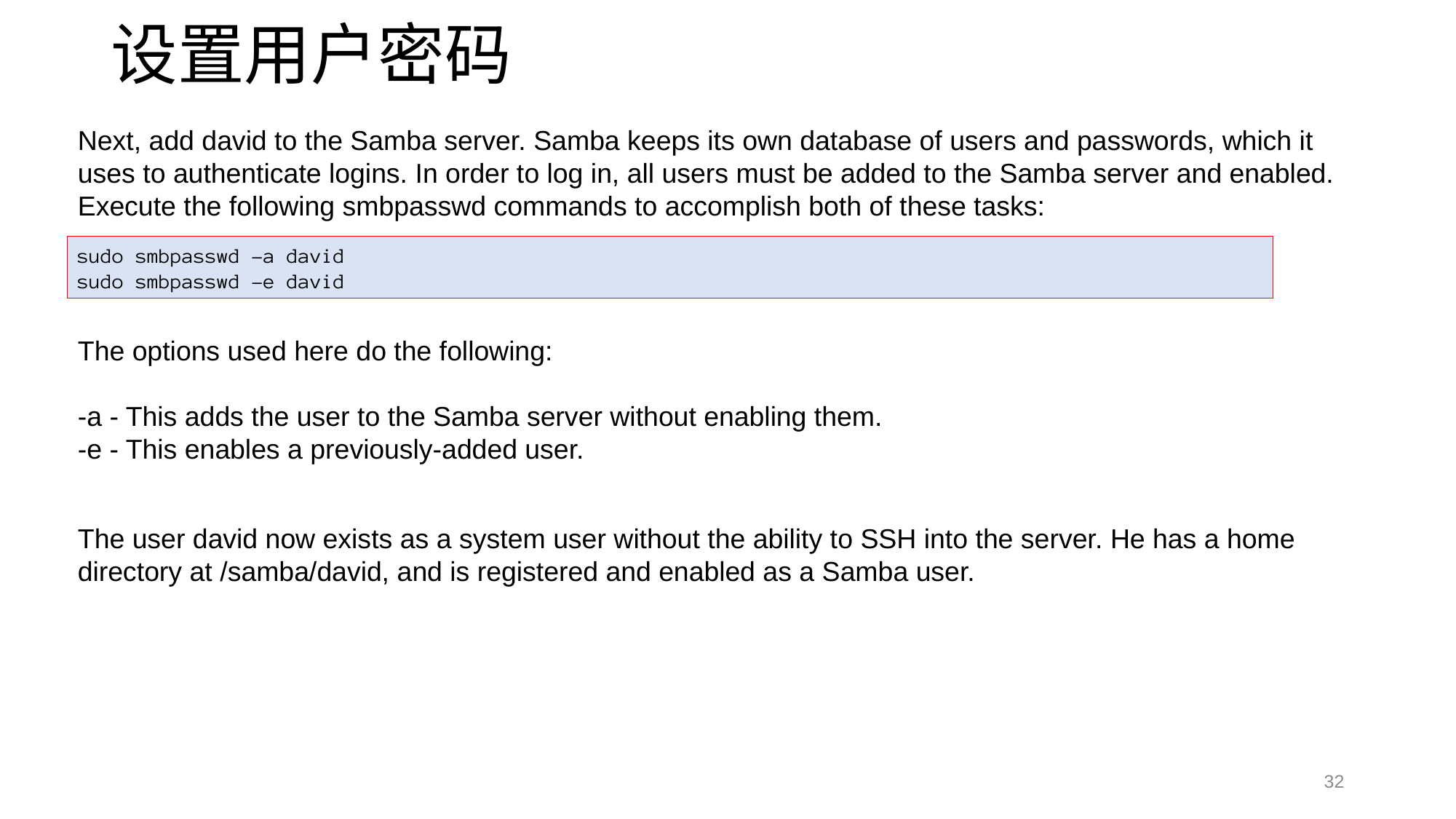

# 设置用户密码
Next, add david to the Samba server. Samba keeps its own database of users and passwords, which it uses to authenticate logins. In order to log in, all users must be added to the Samba server and enabled. Execute the following smbpasswd commands to accomplish both of these tasks:
sudo smbpasswd -a david
sudo smbpasswd -e david
The options used here do the following:

-a - This adds the user to the Samba server without enabling them.
-e - This enables a previously-added user.
The user david now exists as a system user without the ability to SSH into the server. He has a home directory at /samba/david, and is registered and enabled as a Samba user.
32